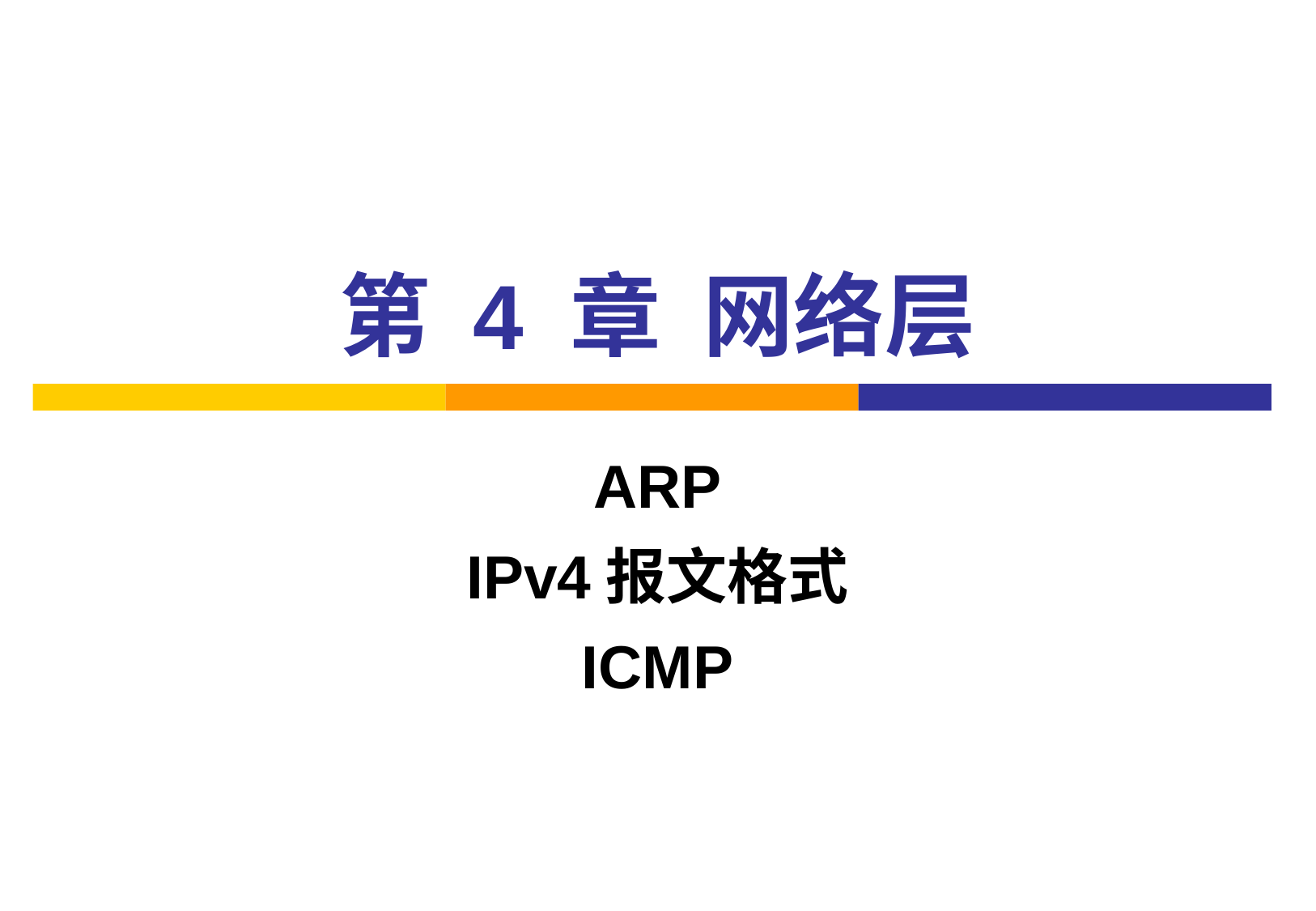

# 第 4 章  网络层
ARP
IPv4报文格式
ICMP